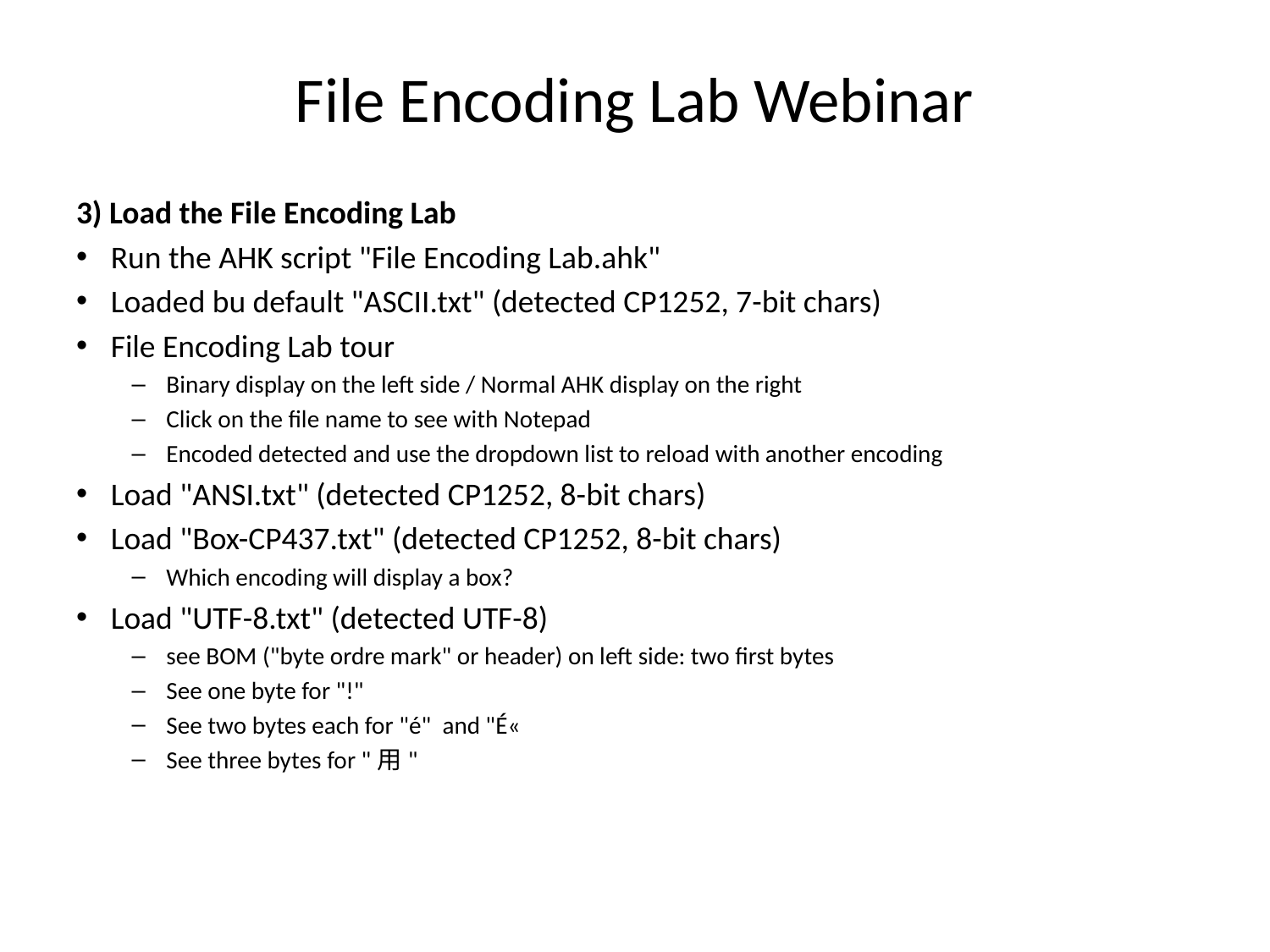

# File Encoding Lab Webinar
3) Load the File Encoding Lab
Run the AHK script "File Encoding Lab.ahk"
Loaded bu default "ASCII.txt" (detected CP1252, 7-bit chars)
File Encoding Lab tour
Binary display on the left side / Normal AHK display on the right
Click on the file name to see with Notepad
Encoded detected and use the dropdown list to reload with another encoding
Load "ANSI.txt" (detected CP1252, 8-bit chars)
Load "Box-CP437.txt" (detected CP1252, 8-bit chars)
Which encoding will display a box?
Load "UTF-8.txt" (detected UTF-8)
see BOM ("byte ordre mark" or header) on left side: two first bytes
See one byte for "!"
See two bytes each for "é"  and "É«
See three bytes for "用"